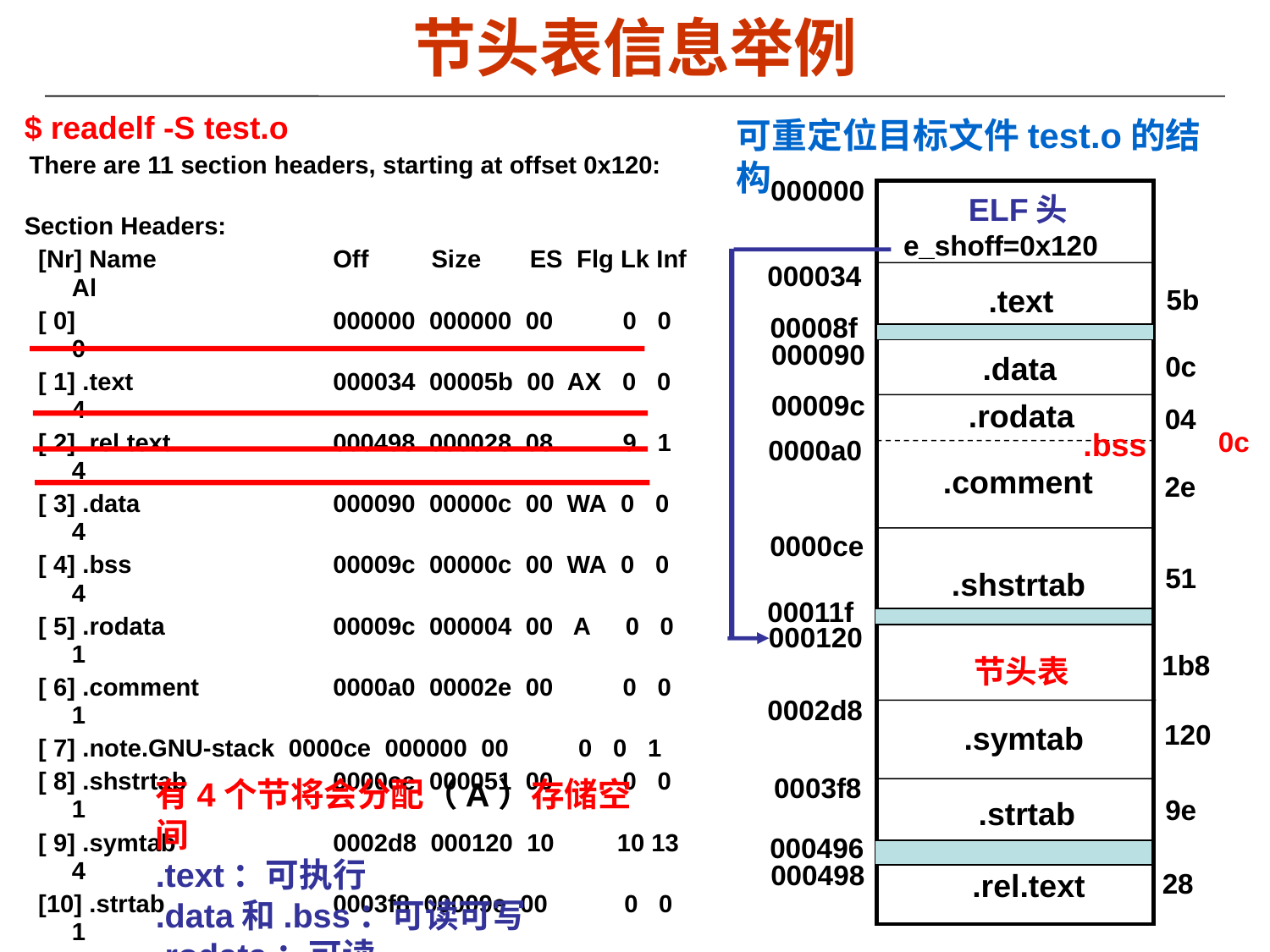

# 节头表信息举例
$ readelf -S test.o
 There are 11 section headers, starting at offset 0x120:
Section Headers:
  [Nr] Name              	 Off         Size       ES  Flg Lk Inf Al
  [ 0]                   	 000000  000000  00          0   0   0
  [ 1] .text             	 000034  00005b  00  AX   0   0   4
  [ 2] .rel.text         	 000498  000028  08          9   1   4
  [ 3] .data             	 000090  00000c  00  WA  0   0   4
  [ 4] .bss              	 00009c  00000c  00  WA  0   0   4
  [ 5] .rodata           	 00009c  000004  00   A     0   0   1
  [ 6] .comment          	 0000a0  00002e  00          0   0   1
  [ 7] .note.GNU-stack  0000ce  000000  00          0   0   1
  [ 8] .shstrtab         	 0000ce  000051  00          0   0   1
  [ 9] .symtab           	 0002d8  000120  10         10 13  4
  [10] .strtab           	 0003f8  00009e  00           0   0   1
Key to Flags:
  W (write), A (alloc), X (execute), M (merge), S (strings)
  I (info), L (link order), G (group), x (unknown)
 ………..
可重定位目标文件test.o的结构
000000

ELF头
e_shoff=0x120

000034
.text
5b
00008f

000090

.data
0c
00009c
.rodata

04
0c
.bss
0000a0

.comment
2e
0000ce

51
.shstrtab
00011f

000120

1b8
节头表
0002d8

120
.symtab
0003f8

9e
.strtab
000496

000498

28
.rel.text

有4个节将会分配（A）存储空间
.text：可执行
.data和.bss：可读可写
.rodata：可读